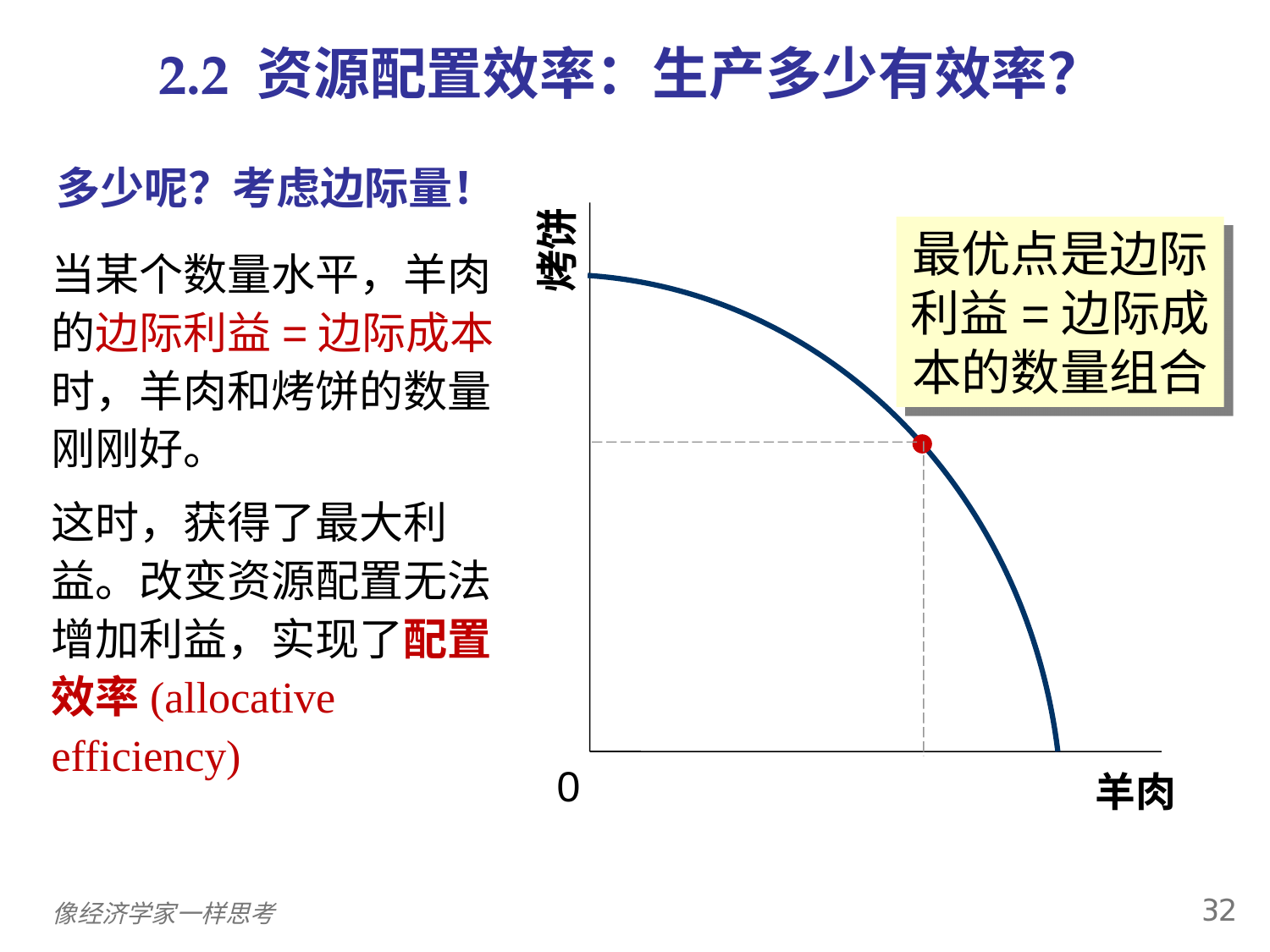

2.2 资源配置效率：生产多少有效率？
多少呢？考虑边际量！

最优点是边际利益=边际成本的数量组合
当某个数量水平，羊肉的边际利益=边际成本时，羊肉和烤饼的数量刚刚好。
这时，获得了最大利益。改变资源配置无法增加利益，实现了配置效率(allocative efficiency)

烤饼

0
羊肉

32
像经济学家一样思考